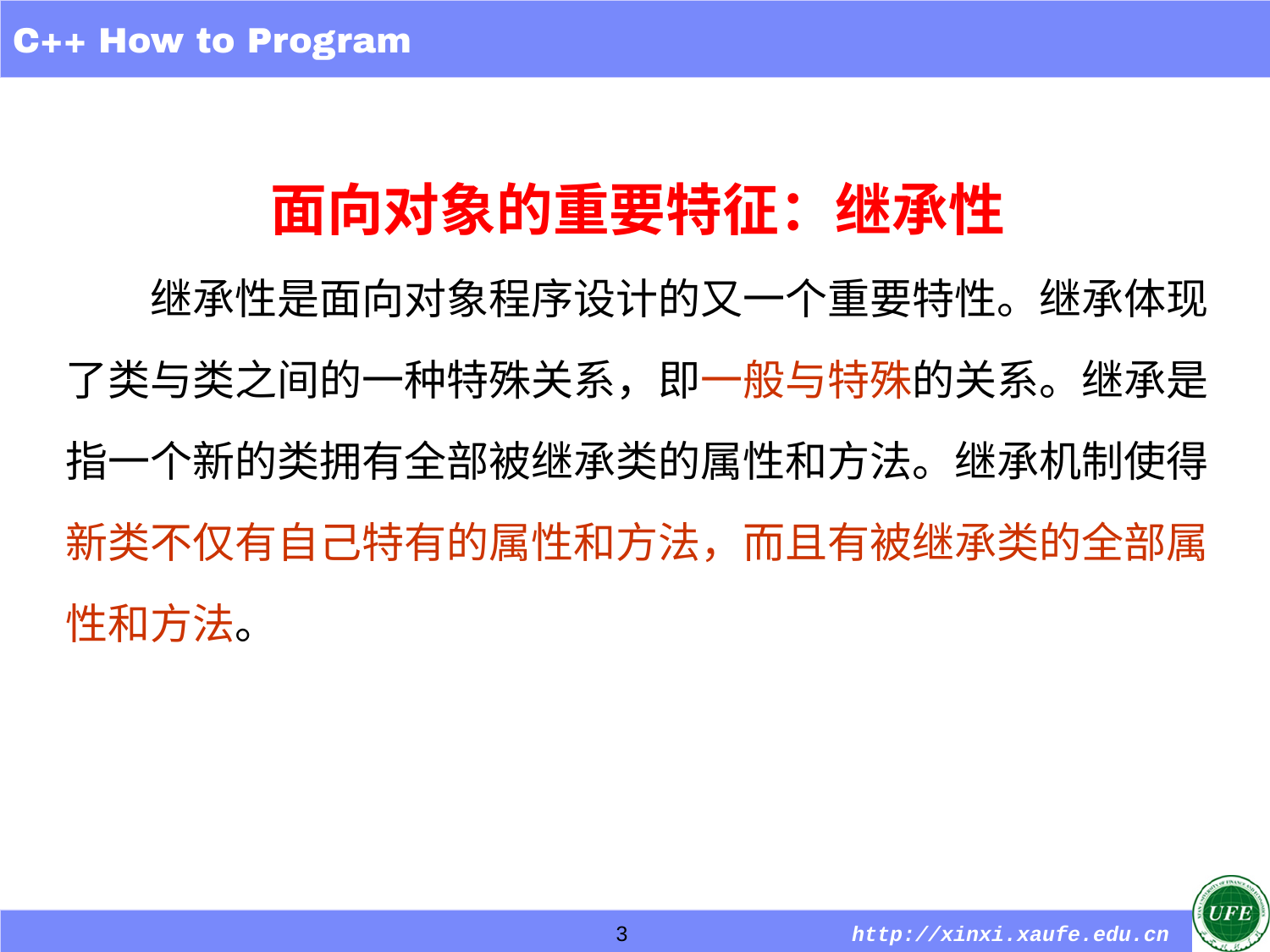

面向对象的重要特征：继承性
　　继承性是面向对象程序设计的又一个重要特性。继承体现了类与类之间的一种特殊关系，即一般与特殊的关系。继承是指一个新的类拥有全部被继承类的属性和方法。继承机制使得新类不仅有自己特有的属性和方法，而且有被继承类的全部属性和方法。
3